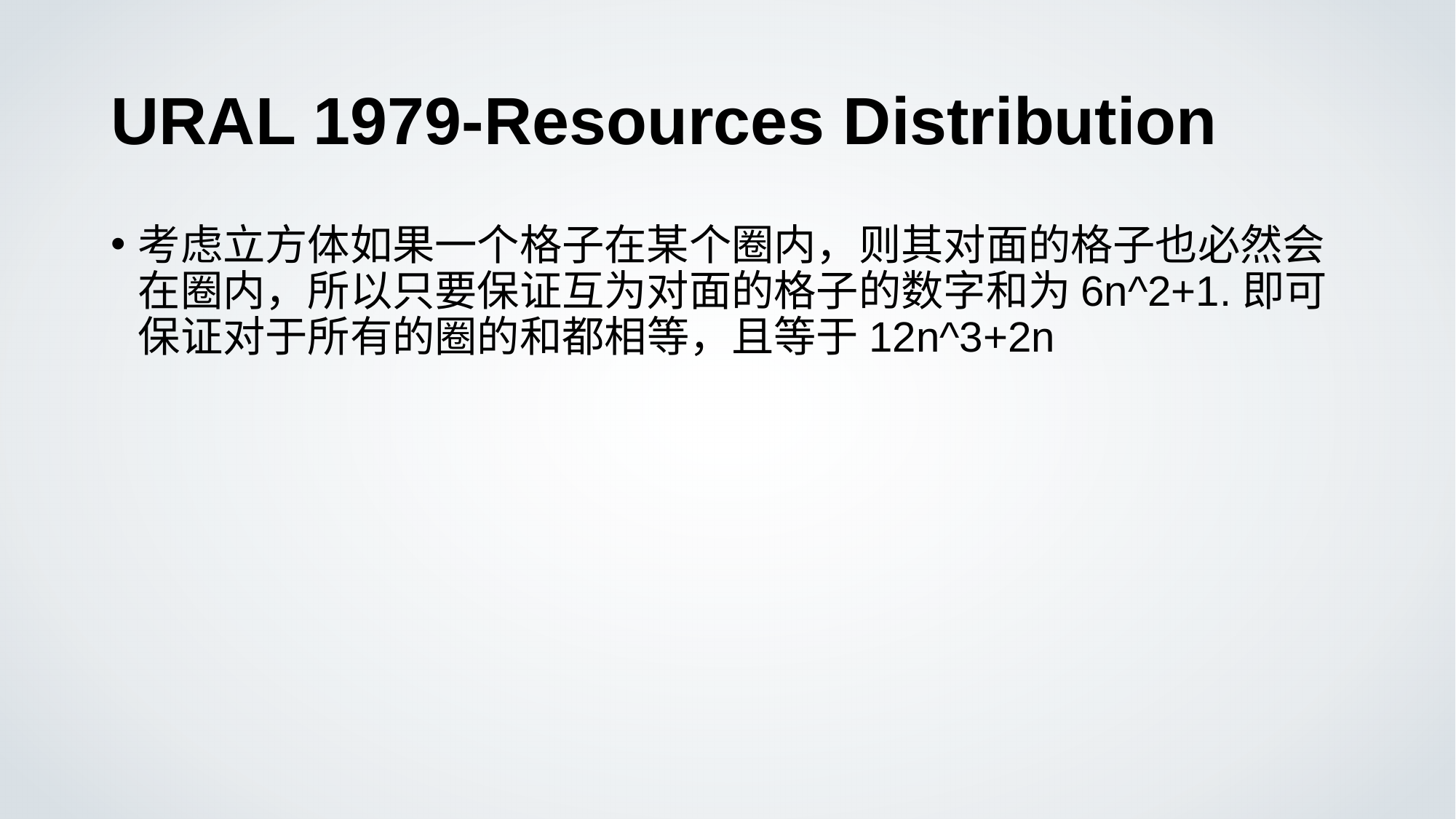

# URAL 1979-Resources Distribution
考虑立方体如果一个格子在某个圈内，则其对面的格子也必然会在圈内，所以只要保证互为对面的格子的数字和为6n^2+1.即可保证对于所有的圈的和都相等，且等于12n^3+2n